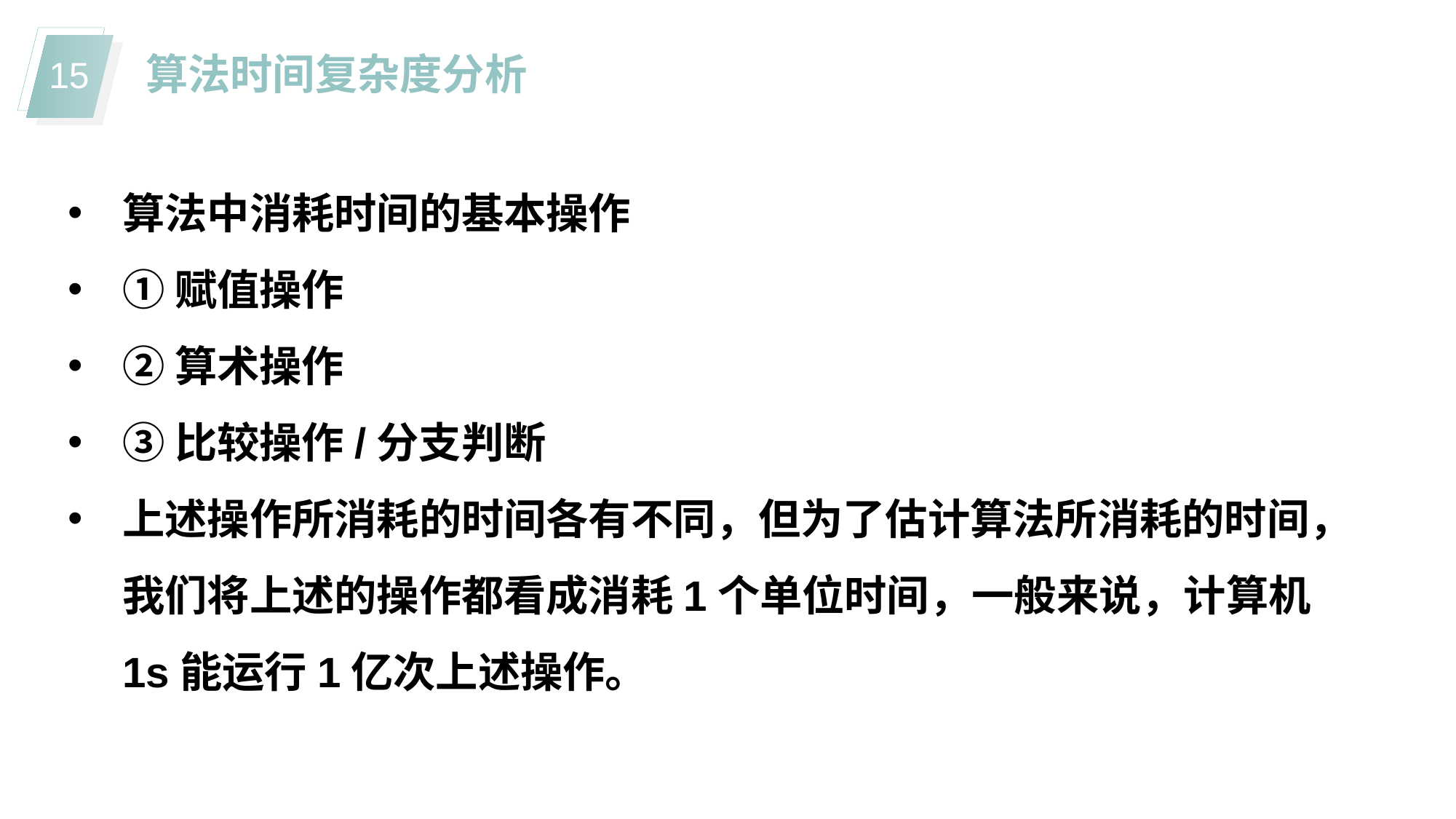

算法时间复杂度分析
算法中消耗时间的基本操作
①赋值操作
②算术操作
③比较操作/分支判断
上述操作所消耗的时间各有不同，但为了估计算法所消耗的时间，我们将上述的操作都看成消耗1个单位时间，一般来说，计算机1s能运行1亿次上述操作。